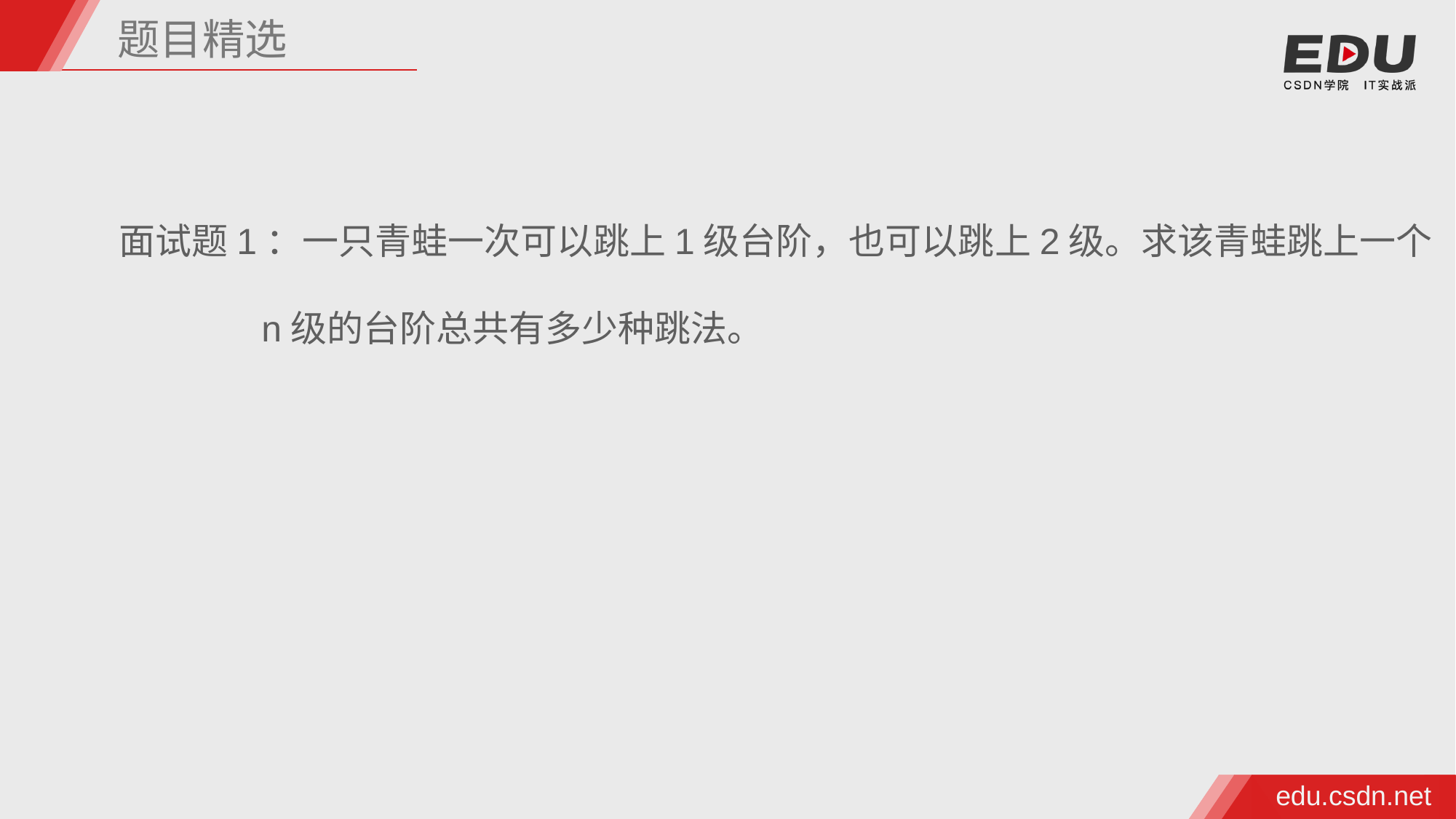

题目精选
面试题1：一只青蛙一次可以跳上1级台阶，也可以跳上2级。求该青蛙跳上一个
              n级的台阶总共有多少种跳法。
edu.csdn.net